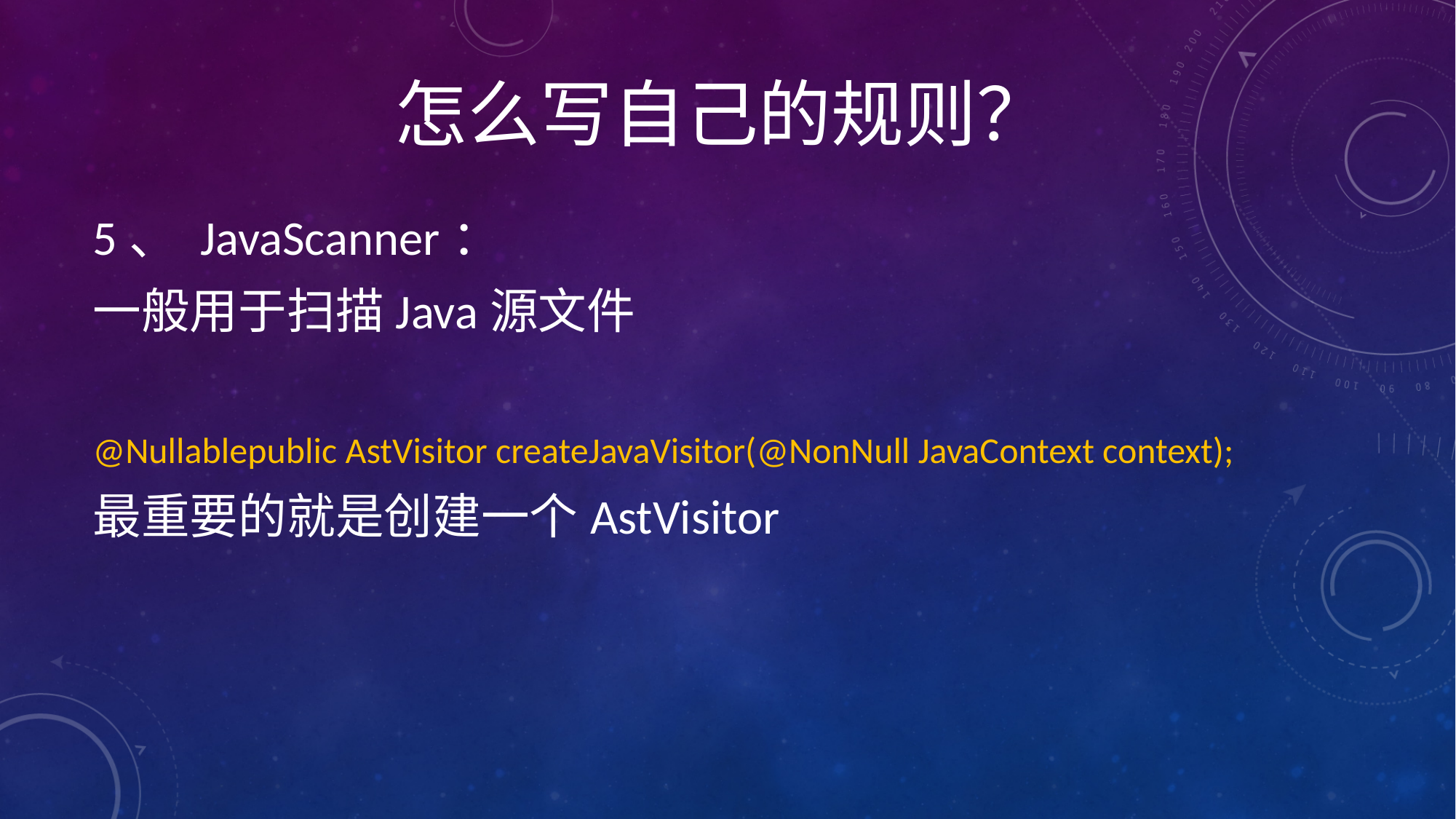

# 怎么写自己的规则？
5、 JavaScanner：
一般用于扫描Java源文件

@Nullable public AstVisitor createJavaVisitor(@NonNull JavaContext context);
最重要的就是创建一个AstVisitor